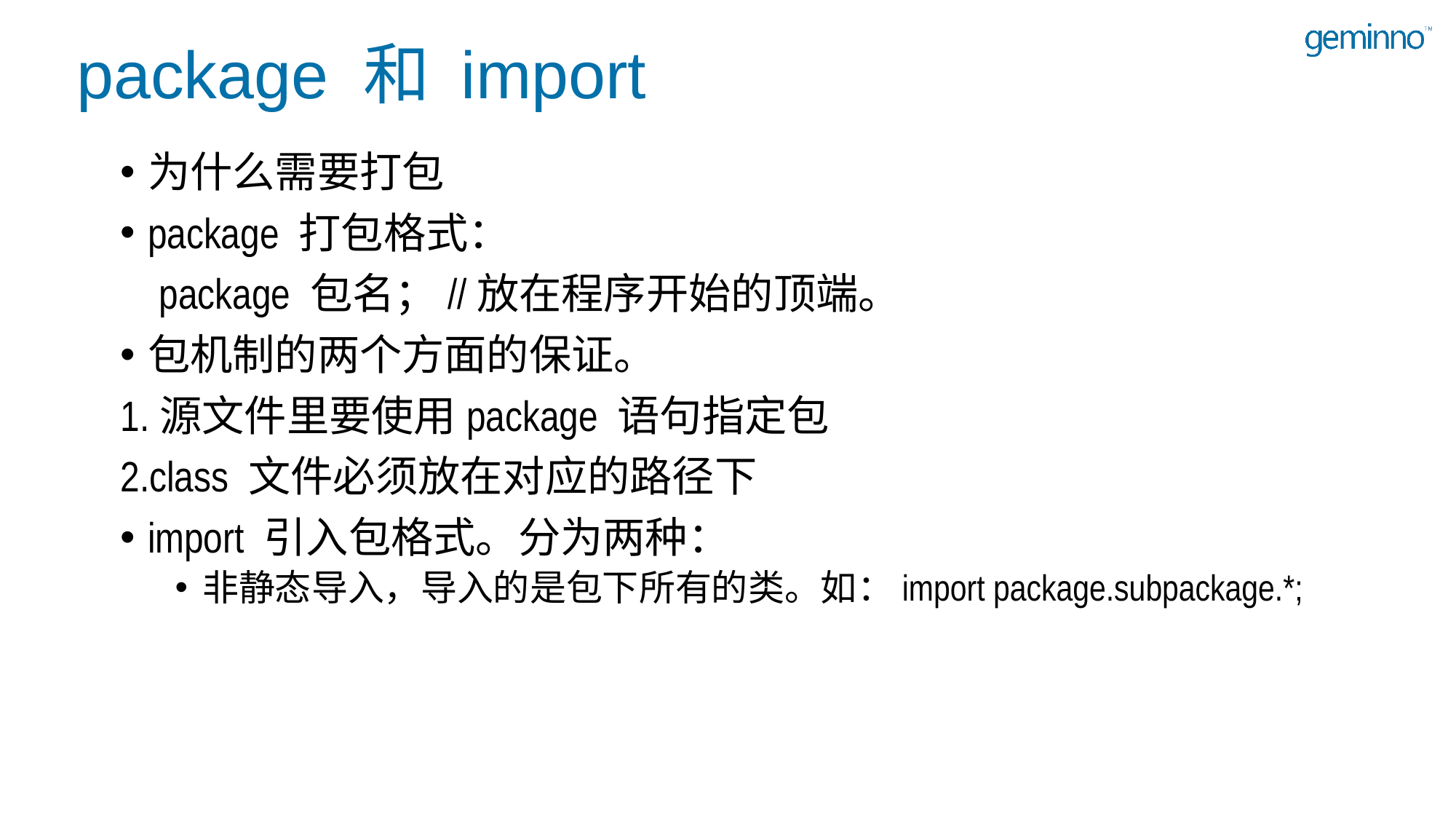

# package 和 import
为什么需要打包
package 打包格式：
    package 包名；//放在程序开始的顶端。
包机制的两个方面的保证。
1.源文件里要使用package 语句指定包
2.class 文件必须放在对应的路径下
import 引入包格式。分为两种：
非静态导入，导入的是包下所有的类。如：import package.subpackage.*;